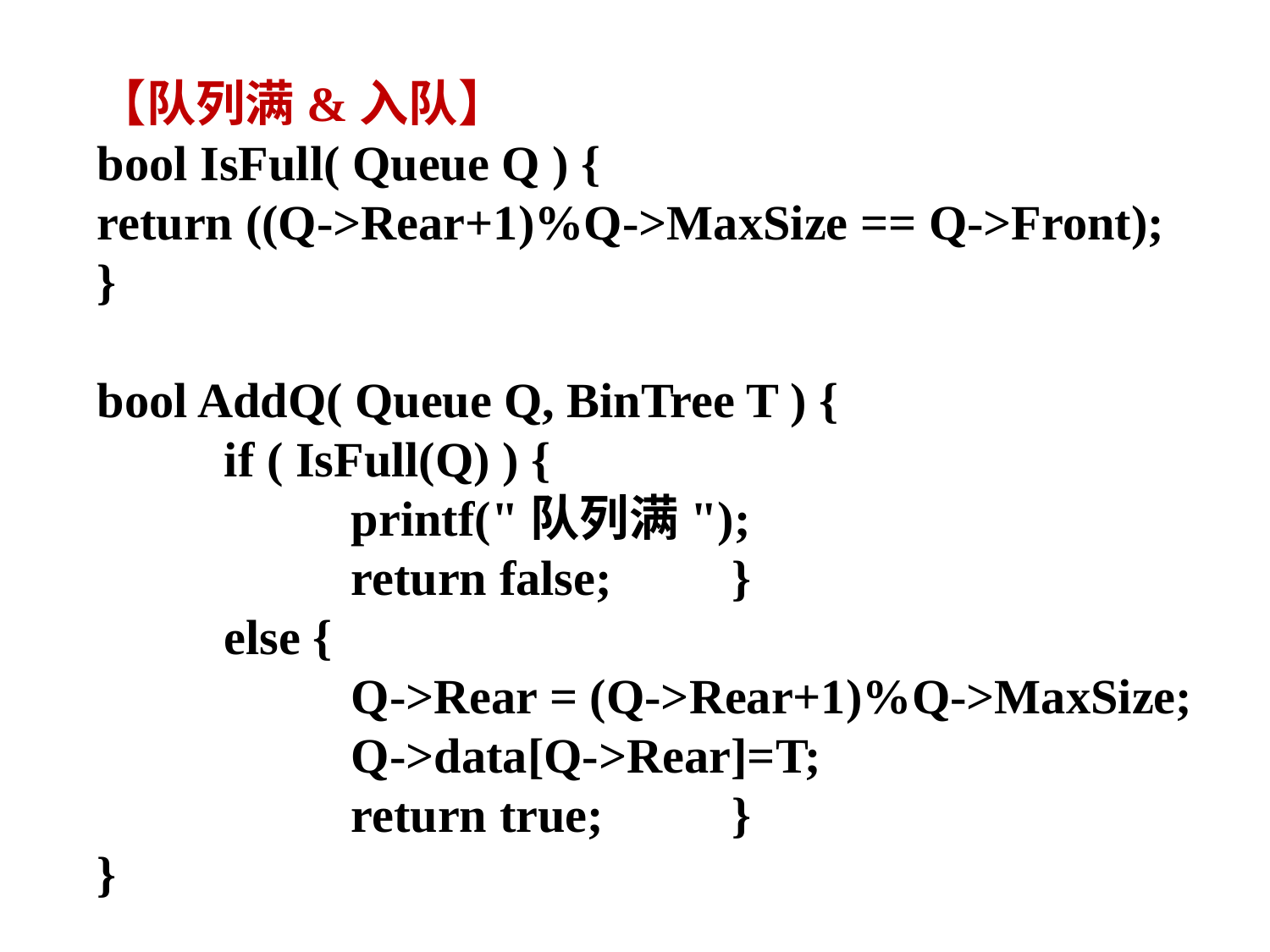

【队列满&入队】
bool IsFull( Queue Q ) {
return ((Q->Rear+1)%Q->MaxSize == Q->Front);
}

bool AddQ( Queue Q, BinTree T ) {
	if ( IsFull(Q) ) {
		printf("队列满");
		return false;	}
	else {
		Q->Rear = (Q->Rear+1)%Q->MaxSize;
		Q->data[Q->Rear]=T;
		return true;   	}
}